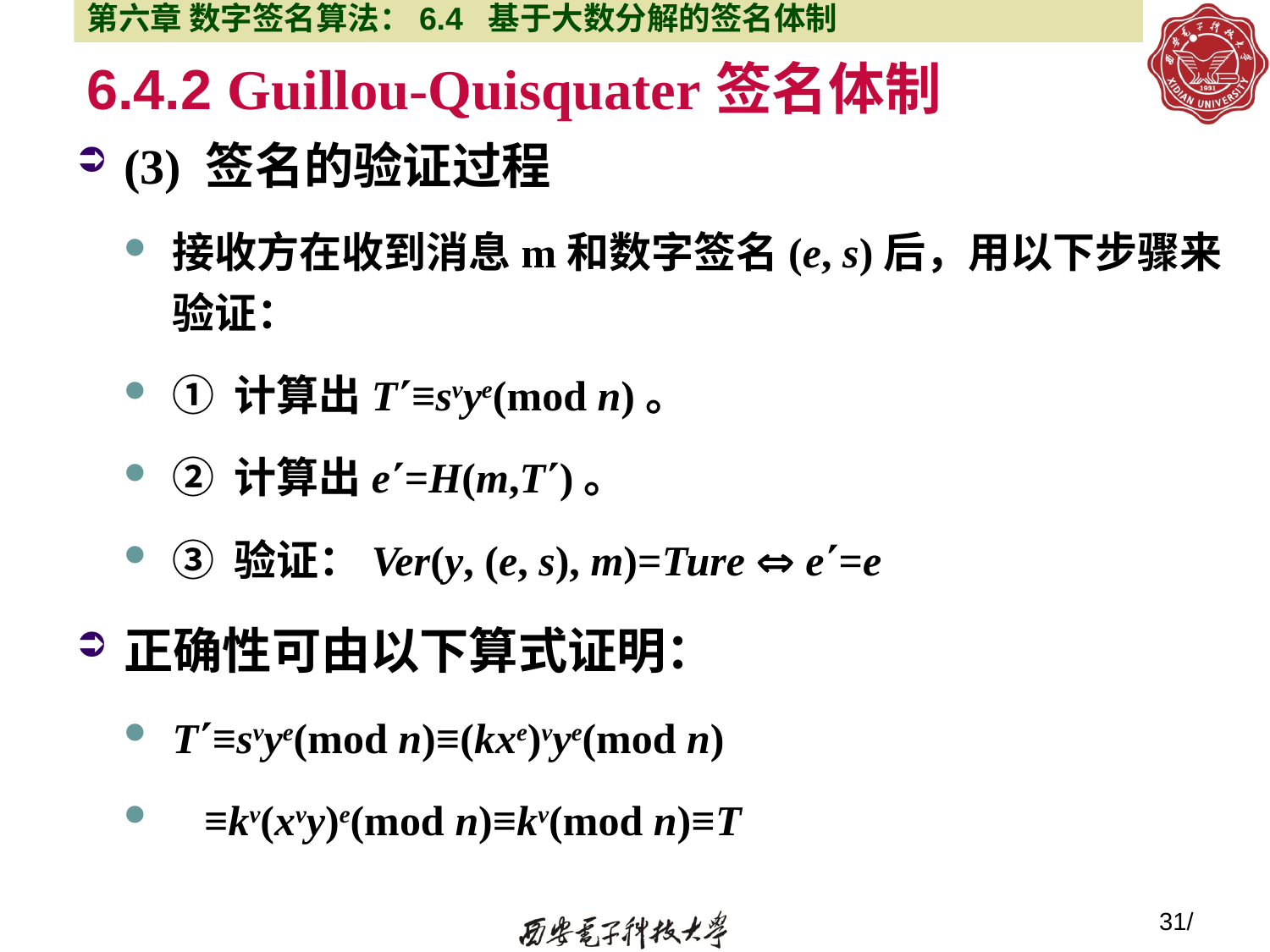

第六章 数字签名算法：6.4  基于大数分解的签名体制
# 6.4.2 Guillou-Quisquater签名体制
(3) 签名的验证过程
接收方在收到消息m和数字签名(e, s)后，用以下步骤来验证：
① 计算出T′≡svye(mod n)。
② 计算出e′=H(m,T′)。
③ 验证：Ver(y, (e, s), m)=Ture ⇔ e′=e
正确性可由以下算式证明：
T′≡svye(mod n)≡(kxe)vye(mod n)
   ≡kv(xvy)e(mod n)≡kv(mod n)≡T
31/